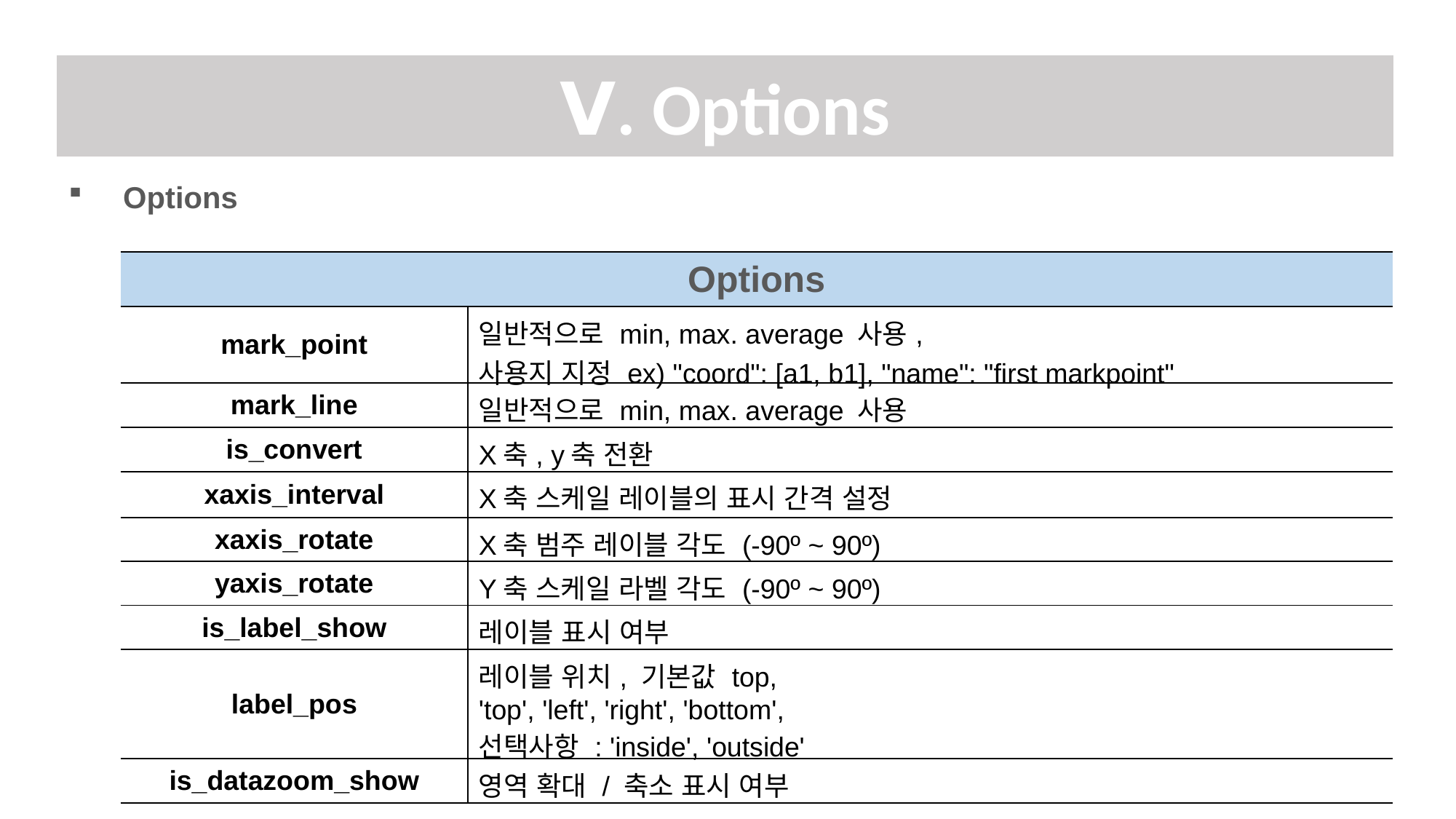

Ⅴ. Options
Options
| Options |  |
| --- | --- |
| mark\_point | 일반적으로 min, max. average 사용, 사용지 지정 ex) "coord": [a1, b1], "name": "first markpoint" |
| mark\_line | 일반적으로 min, max. average 사용 |
| is\_convert | X축, y축 전환 |
| xaxis\_interval | X축 스케일 레이블의 표시 간격 설정 |
| xaxis\_rotate | X축 범주 레이블 각도 (-90º ~ 90º) |
| yaxis\_rotate | Y축 스케일 라벨 각도 (-90º ~ 90º) |
| is\_label\_show | 레이블 표시 여부 |
| label\_pos | 레이블 위치, 기본값 top, 'top', 'left', 'right', 'bottom', 선택사항 : 'inside', 'outside' |
| is\_datazoom\_show | 영역 확대 / 축소 표시 여부 |